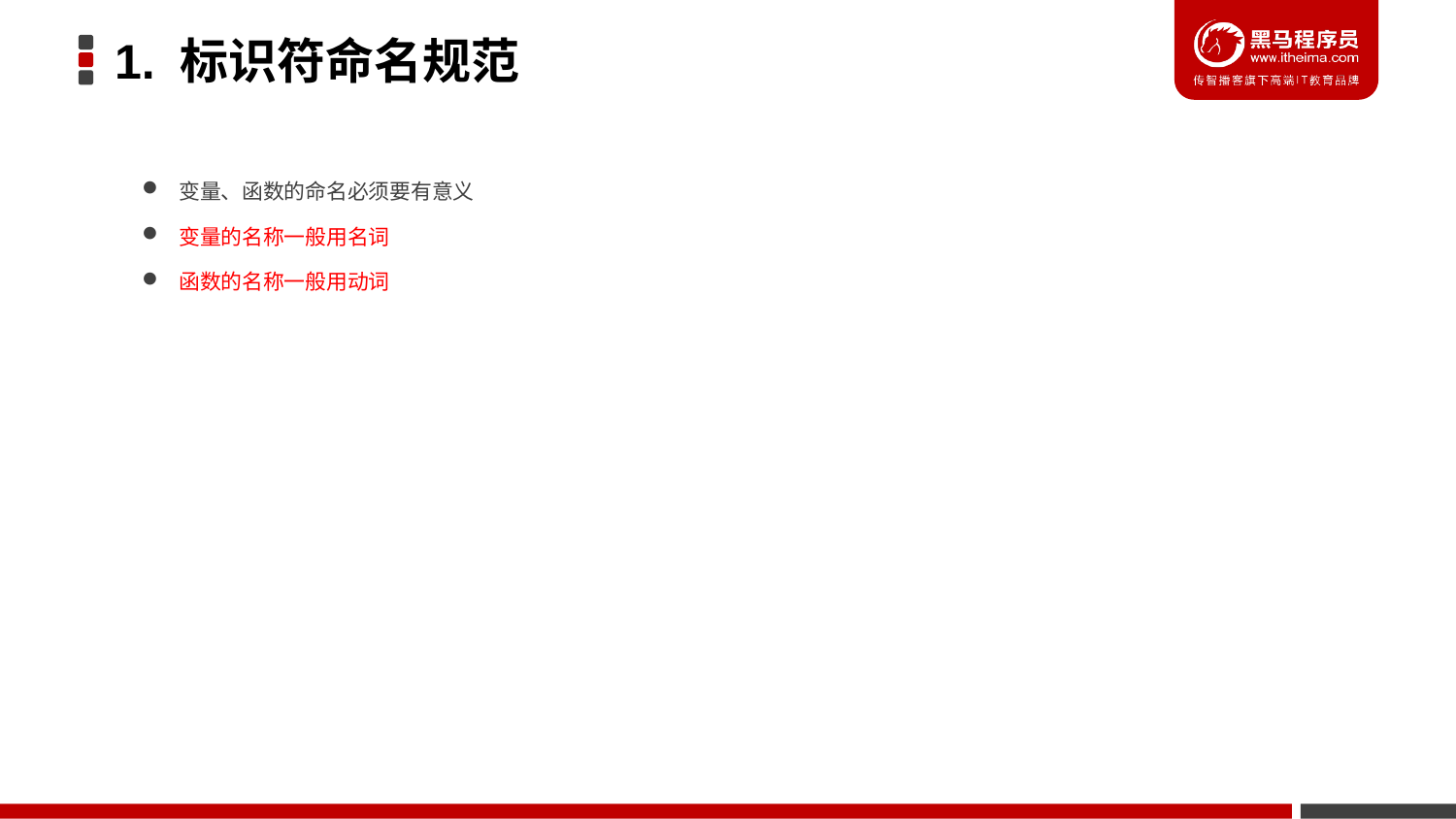

# 1. 标识符命名规范
 变量、函数的命名必须要有意义
 变量的名称一般用名词
 函数的名称一般用动词